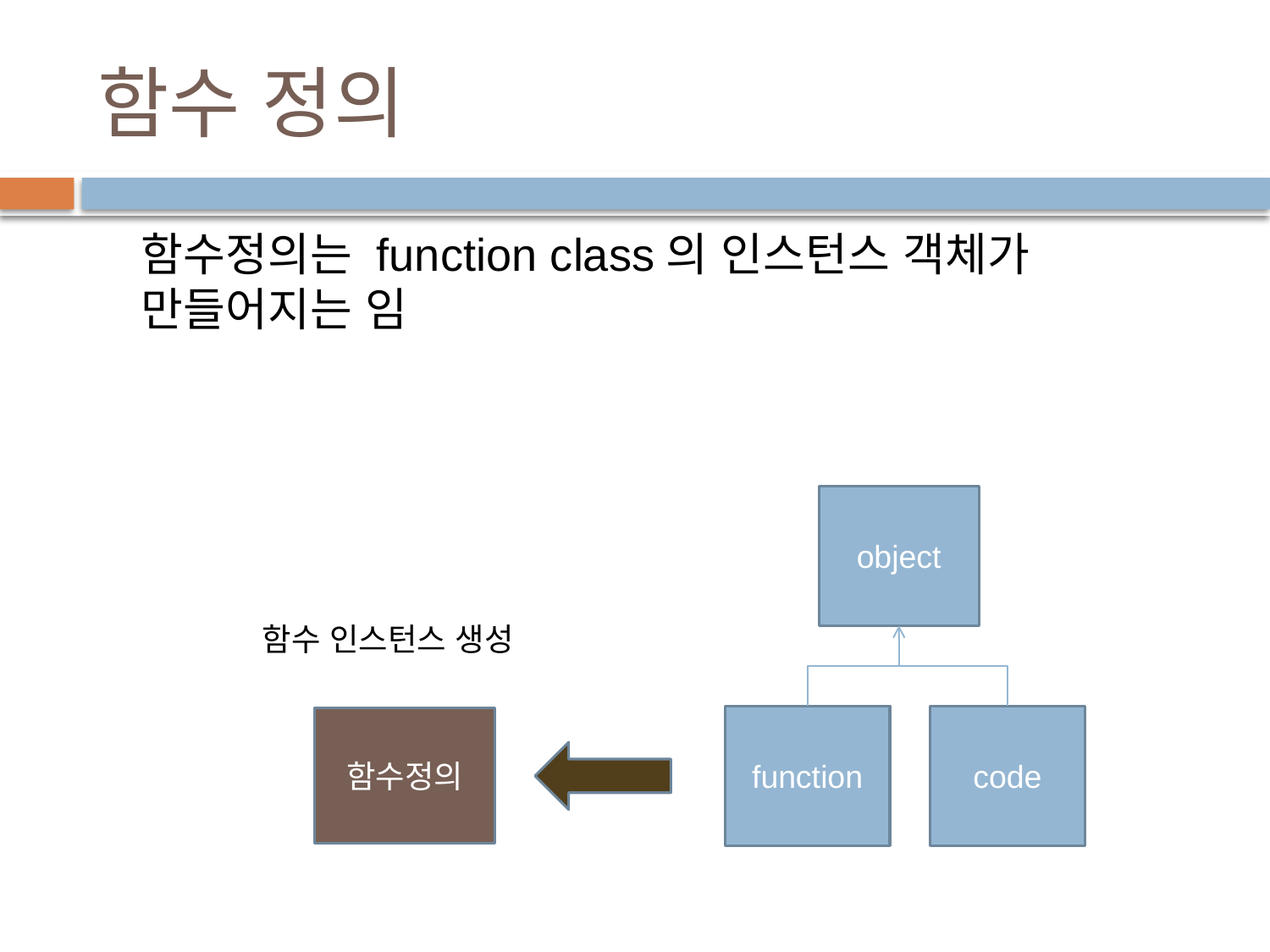

# 함수 정의
함수정의는 function class의 인스턴스 객체가 만들어지는 임
object
함수 인스턴스 생성
function
code
함수정의